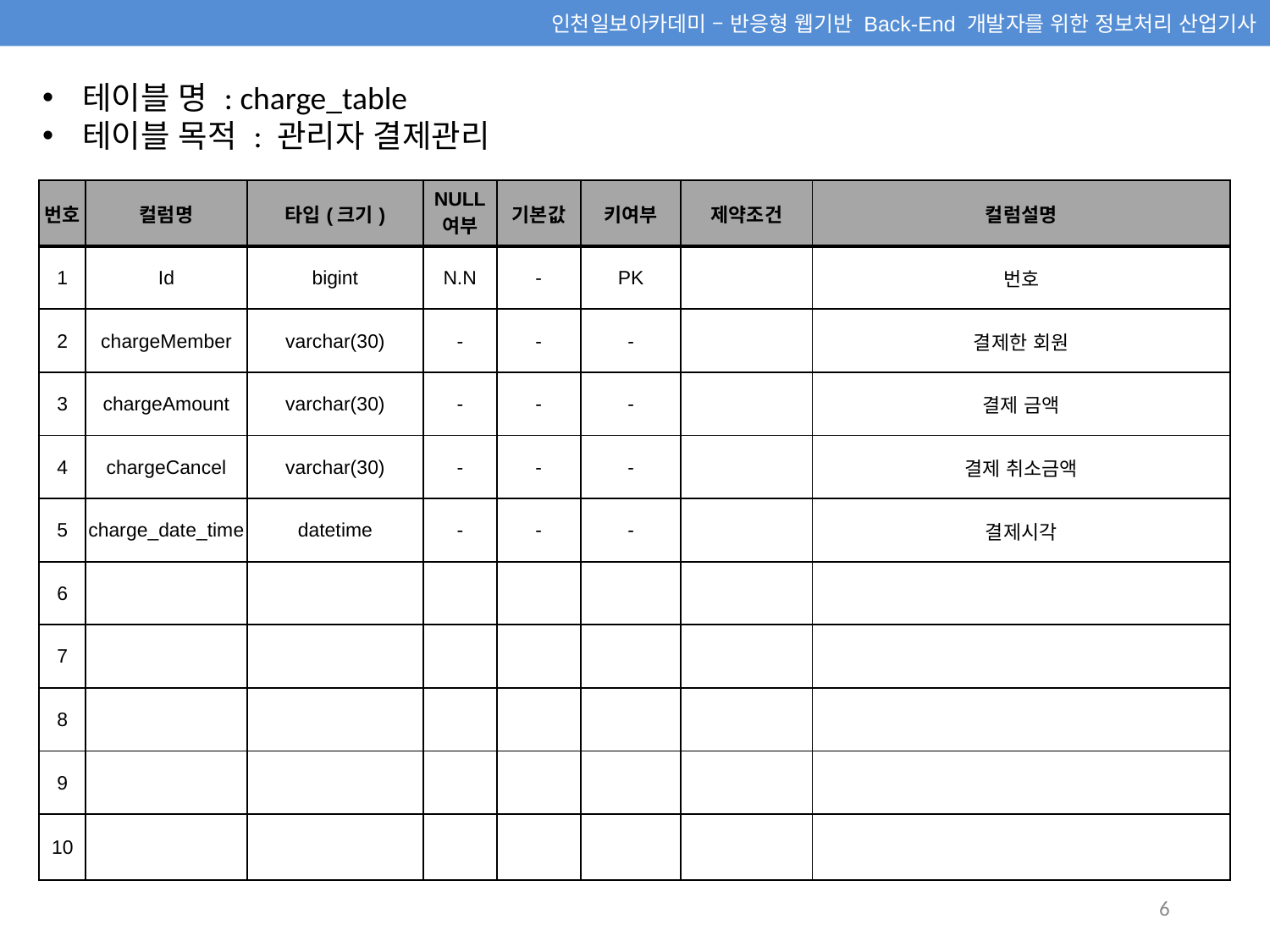

테이블 명 : charge_table
테이블 목적 : 관리자 결제관리
| 번호 | 컬럼명 | 타입(크기) | NULL 여부 | 기본값 | 키여부 | 제약조건 | 컬럼설명 |
| --- | --- | --- | --- | --- | --- | --- | --- |
| 1 | Id | bigint | N.N | - | PK |  | 번호 |
| 2 | chargeMember | varchar(30) | - | - | - |  | 결제한 회원 |
| 3 | chargeAmount | varchar(30) | - | - | - |  | 결제 금액 |
| 4 | chargeCancel | varchar(30) | - | - | - |  | 결제 취소금액 |
| 5 | charge\_date\_time | datetime | - | - | - |  | 결제시각 |
| 6 |  |  |  |  |  |  |  |
| 7 |  |  |  |  |  |  |  |
| 8 |  |  |  |  |  |  |  |
| 9 |  |  |  |  |  |  |  |
| 10 |  |  |  |  |  |  |  |
6